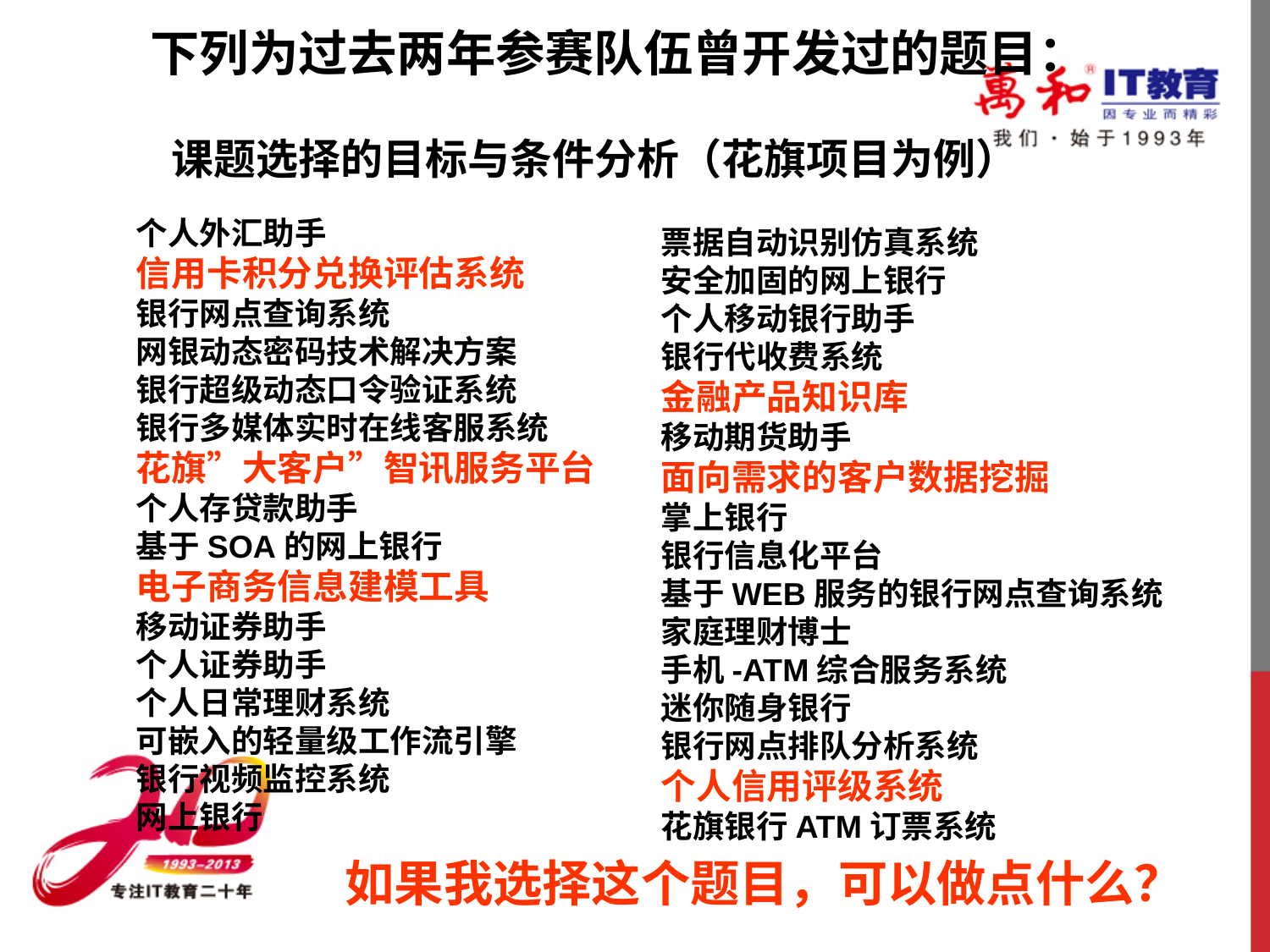

下列为过去两年参赛队伍曾开发过的题目：
课题选择的目标与条件分析（花旗项目为例）

个人外汇助手
信用卡积分兑换评估系统
银行网点查询系统
网银动态密码技术解决方案
银行超级动态口令验证系统
银行多媒体实时在线客服系统
花旗”大客户”智讯服务平台
个人存贷款助手
基于SOA的网上银行
电子商务信息建模工具
移动证券助手
个人证券助手
个人日常理财系统
可嵌入的轻量级工作流引擎
银行视频监控系统
网上银行
票据自动识别仿真系统
安全加固的网上银行
个人移动银行助手
银行代收费系统
金融产品知识库
移动期货助手
面向需求的客户数据挖掘
掌上银行
银行信息化平台
基于WEB服务的银行网点查询系统
家庭理财博士
手机-ATM综合服务系统
迷你随身银行
银行网点排队分析系统
个人信用评级系统
花旗银行ATM订票系统
如果我选择这个题目，可以做点什么？